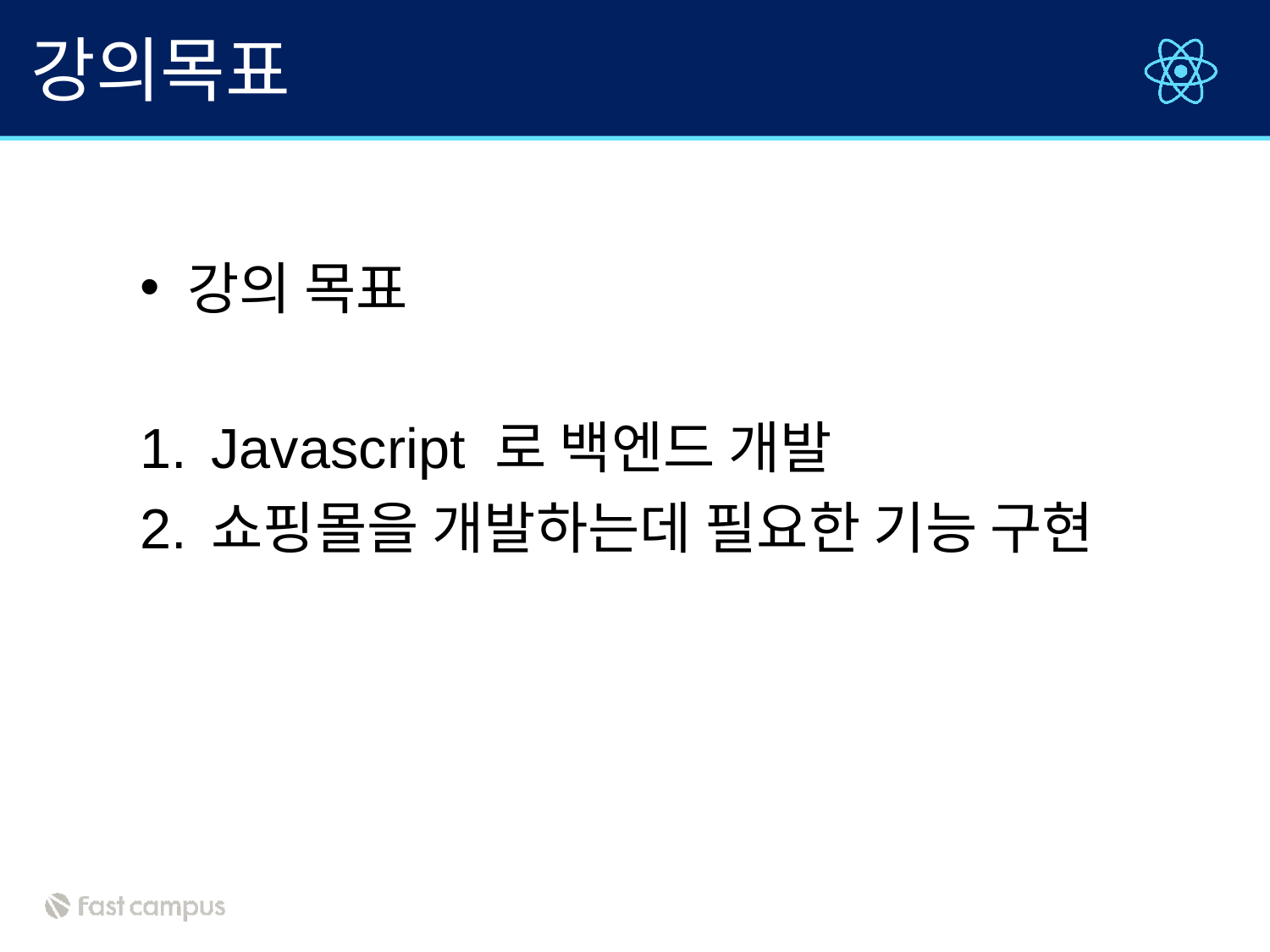

# 강의목표
강의 목표

Javascript 로 백엔드 개발
쇼핑몰을 개발하는데 필요한 기능 구현